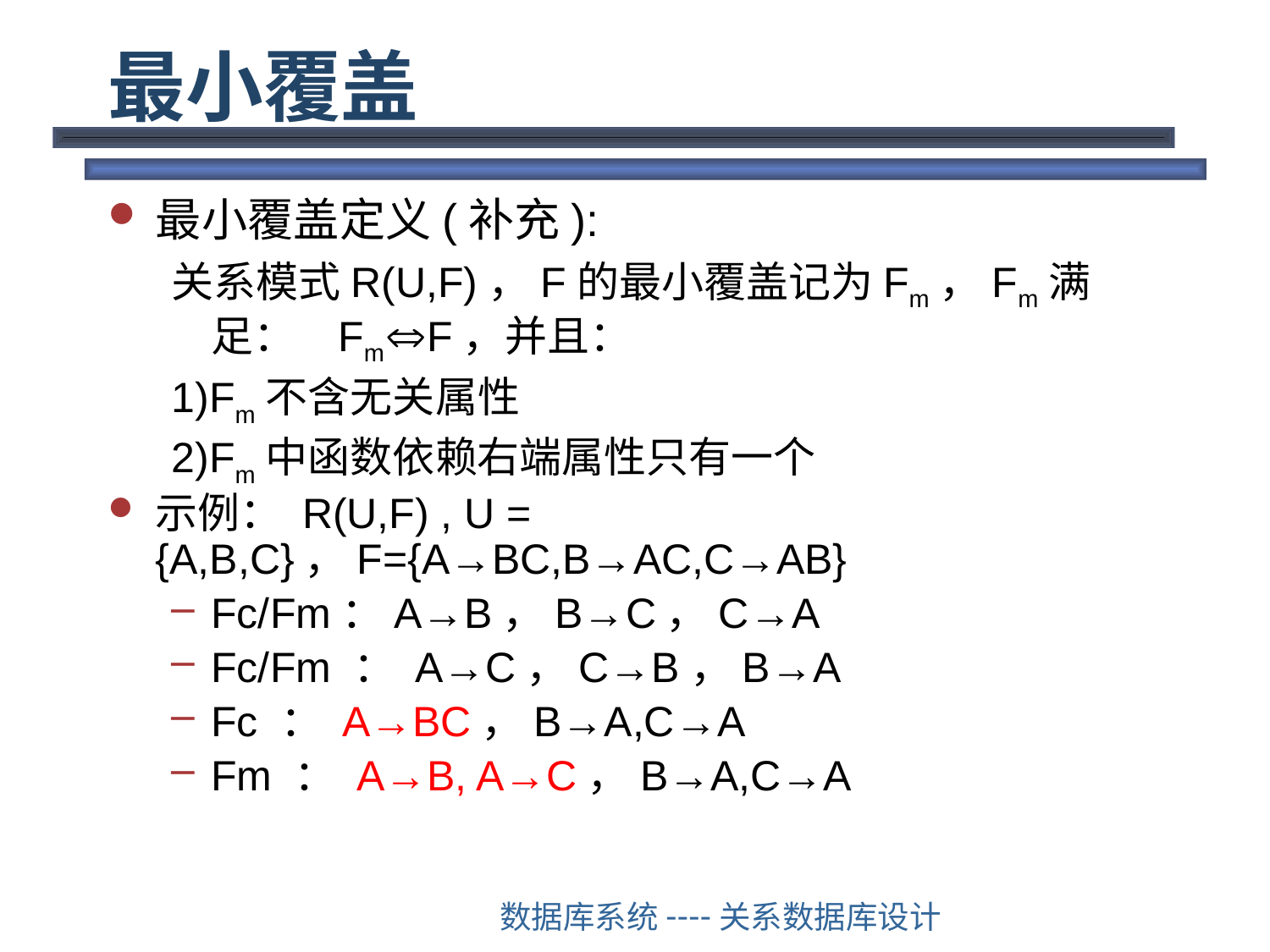

# 最小覆盖
最小覆盖定义(补充):
关系模式R(U,F)，F的最小覆盖记为Fm，Fm满足：	Fm⇔F，并且：
1)Fm不含无关属性
2)Fm中函数依赖右端属性只有一个
示例： R(U,F) , U = {A,B,C}，F={A→BC,B→AC,C→AB}
Fc/Fm：A→B，B→C，C→A
Fc/Fm ： A→C，C→B，B→A
Fc ： A→BC，B→A,C→A
Fm ： A→B, A→C，B→A,C→A
数据库系统----关系数据库设计